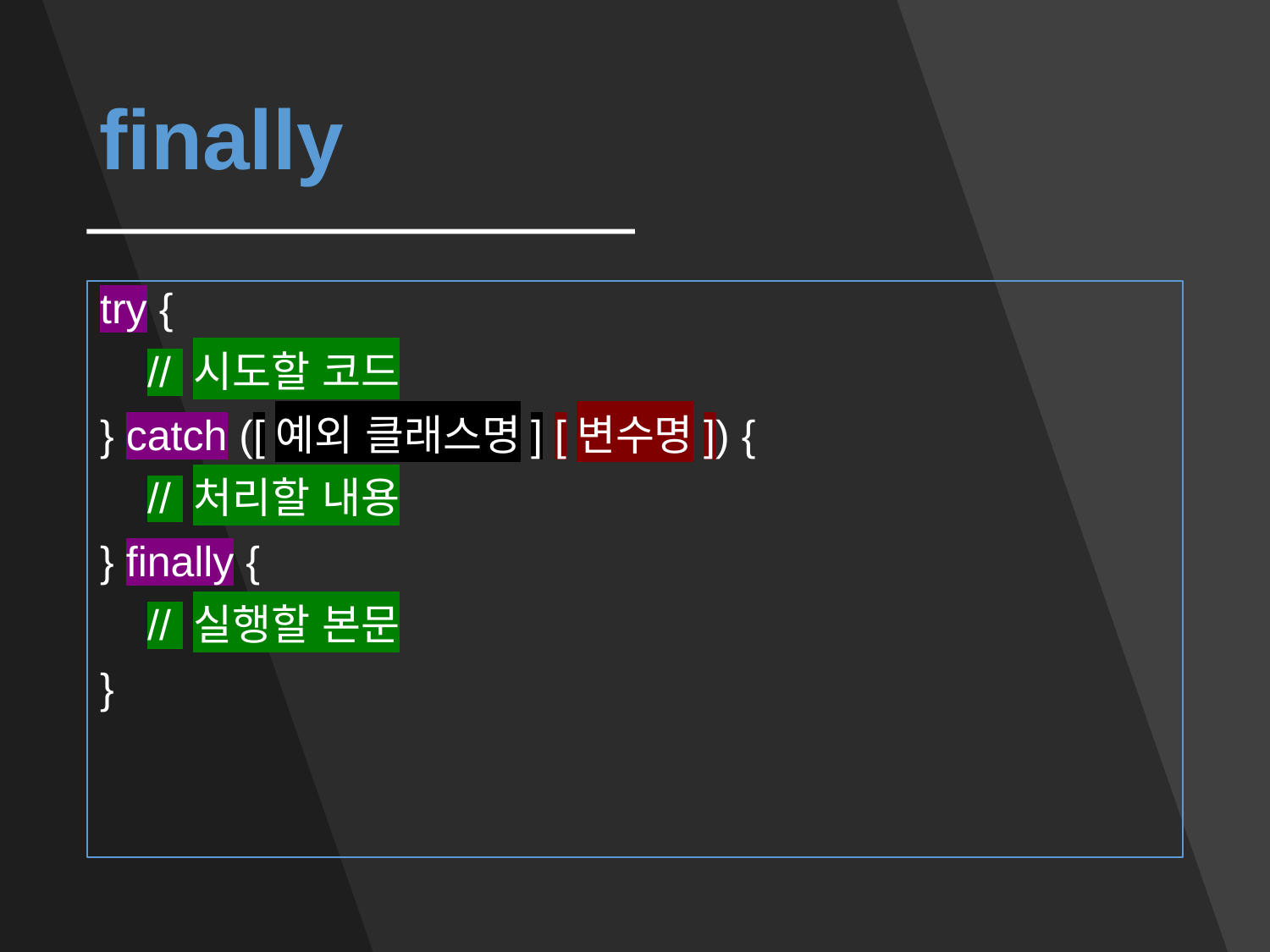

# finally

try {
    // 시도할 코드
} catch ([예외 클래스명] [변수명]) {
    // 처리할 내용
} finally {
    // 실행할 본문
}